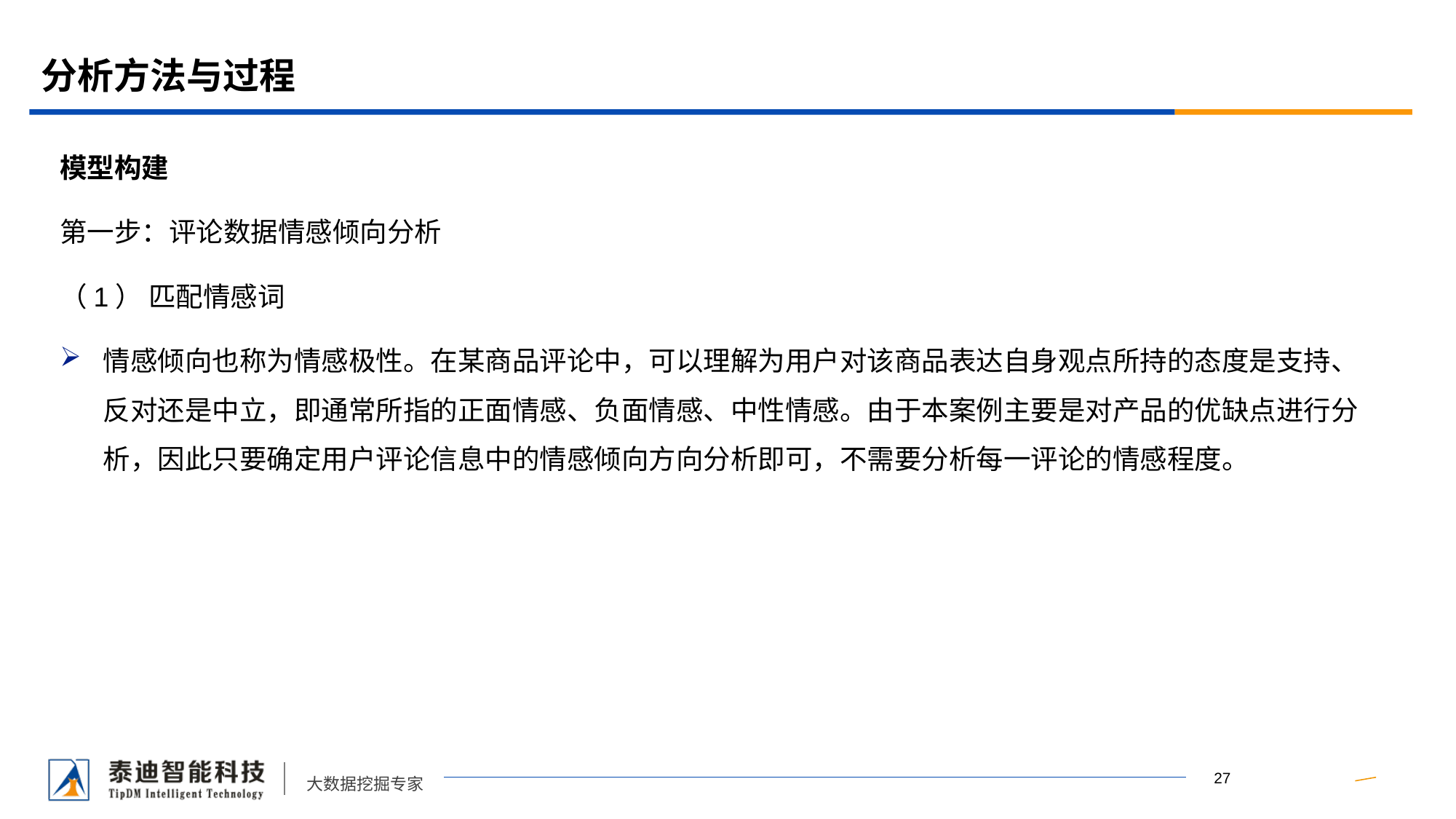

# 分析方法与过程
模型构建
第一步：评论数据情感倾向分析
（1） 匹配情感词
情感倾向也称为情感极性。在某商品评论中，可以理解为用户对该商品表达自身观点所持的态度是支持、反对还是中立，即通常所指的正面情感、负面情感、中性情感。由于本案例主要是对产品的优缺点进行分析，因此只要确定用户评论信息中的情感倾向方向分析即可，不需要分析每一评论的情感程度。